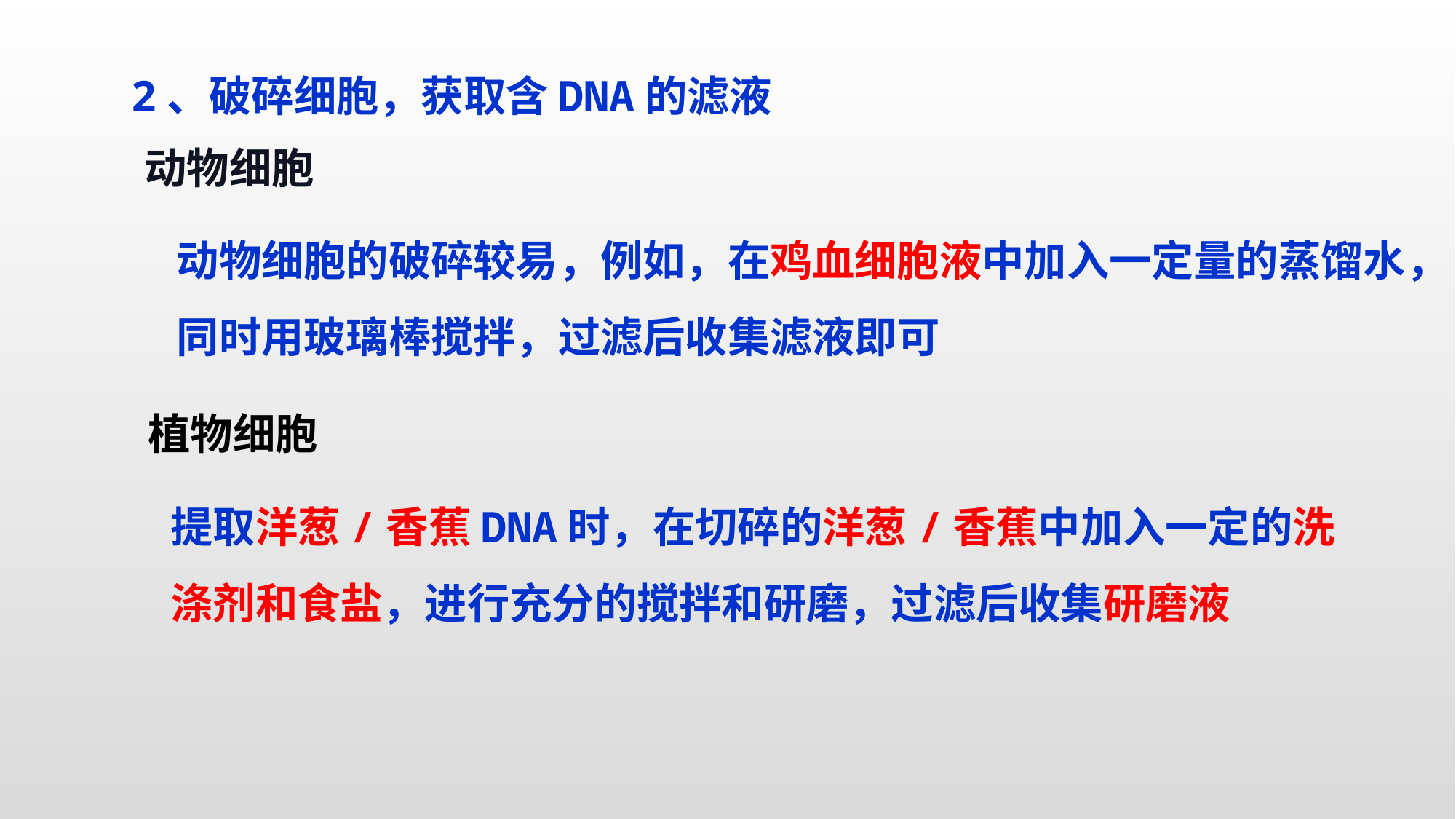

2、破碎细胞，获取含DNA的滤液
动物细胞
动物细胞的破碎较易，例如，在鸡血细胞液中加入一定量的蒸馏水，同时用玻璃棒搅拌，过滤后收集滤液即可
植物细胞
提取洋葱/香蕉DNA时，在切碎的洋葱/香蕉中加入一定的洗涤剂和食盐，进行充分的搅拌和研磨，过滤后收集研磨液